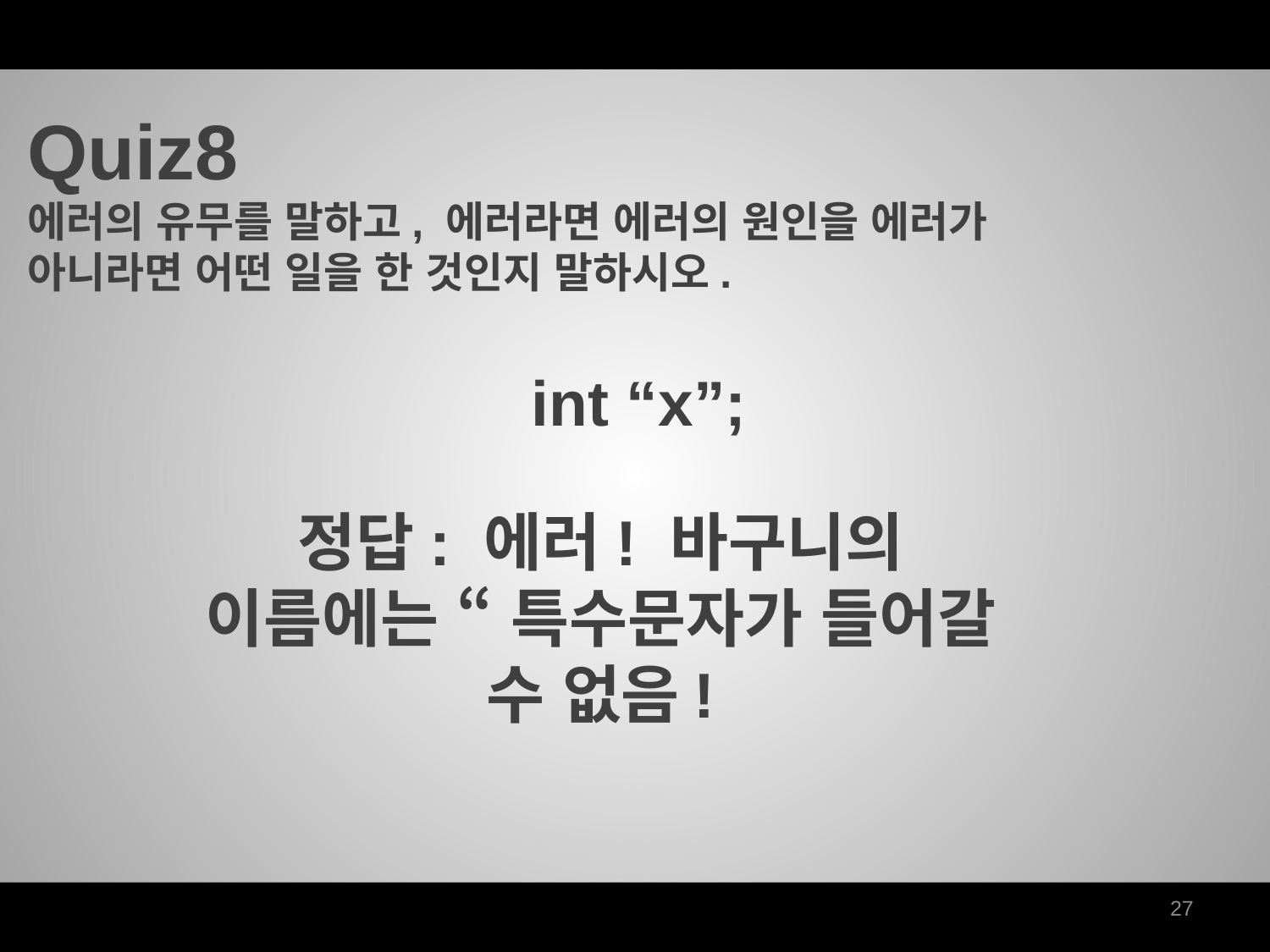

Quiz8
에러의 유무를 말하고, 에러라면 에러의 원인을 에러가 아니라면 어떤 일을 한 것인지 말하시오.
int “x”;
정답: 에러! 바구니의 이름에는 “ 특수문자가 들어갈 수 없음!
27